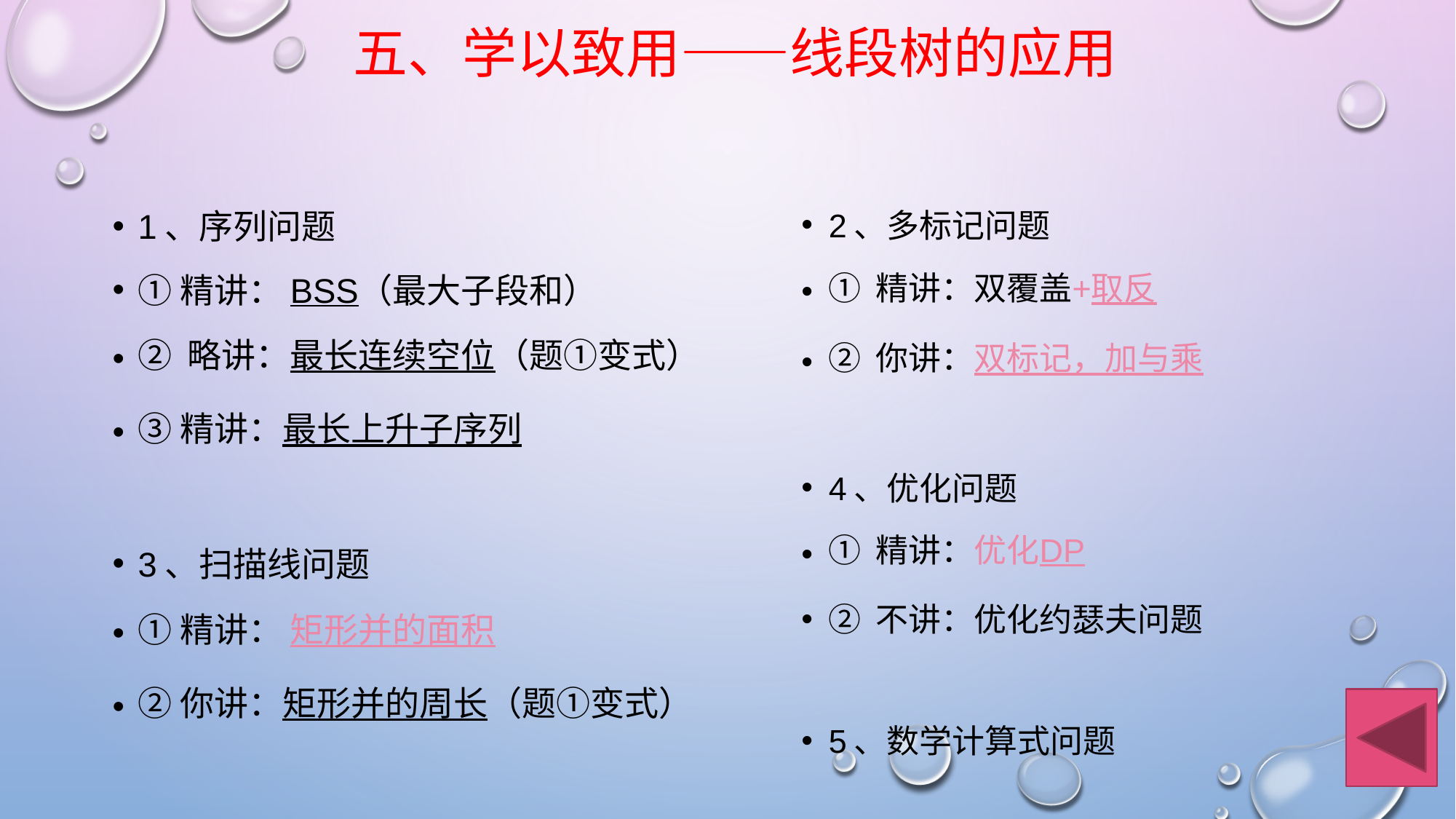

# 五、学以致用——线段树的应用

1、序列问题
①精讲：BSS（最大子段和）
② 略讲：最长连续空位（题①变式）
③精讲：最长上升子序列

3、扫描线问题
①精讲： 矩形并的面积
②你讲：矩形并的周长（题①变式）

2、多标记问题
① 精讲：双覆盖+取反
② 你讲：双标记，加与乘

4、优化问题
① 精讲：优化DP
② 不讲：优化约瑟夫问题

5、数学计算式问题